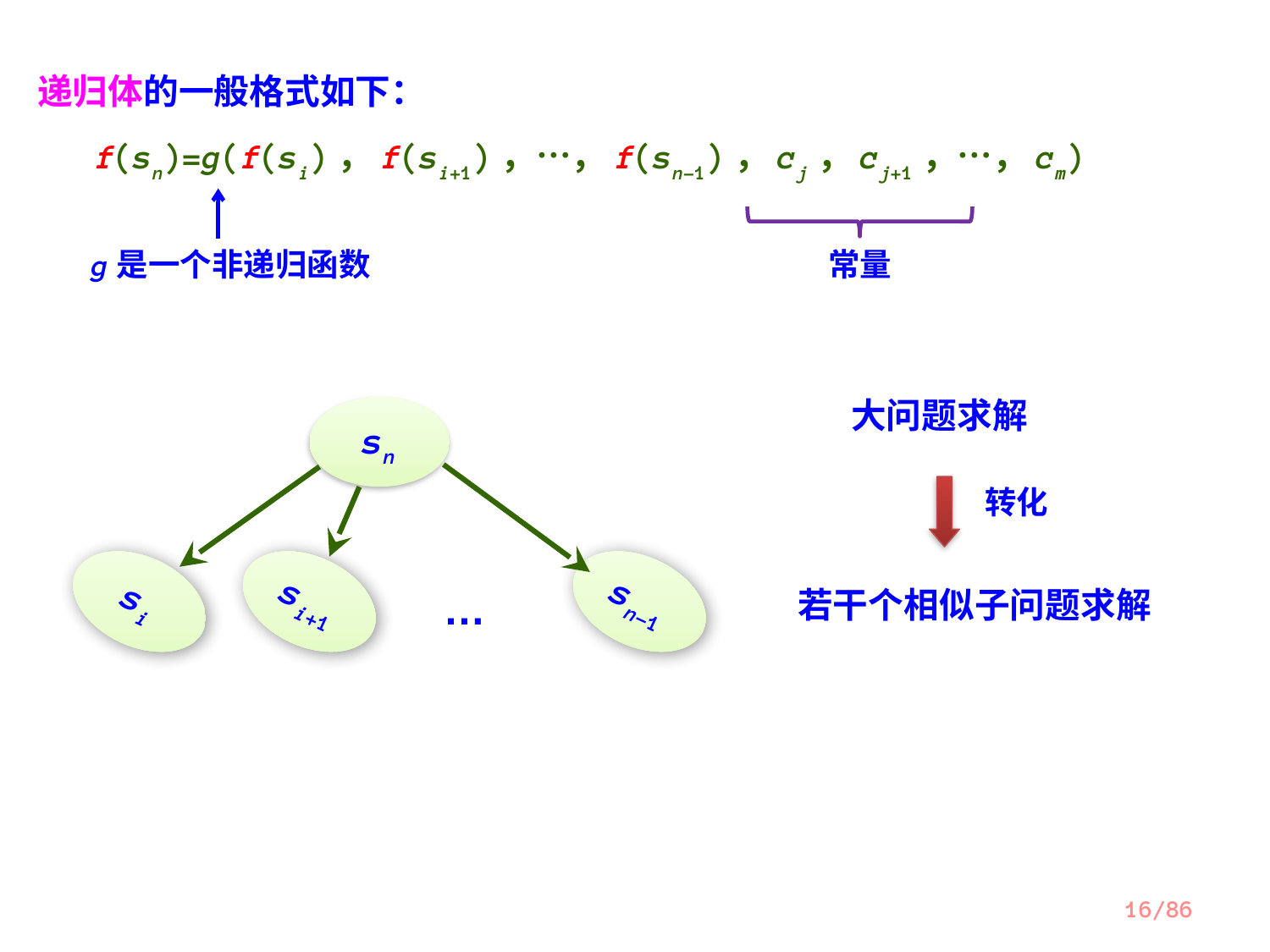

递归体的一般格式如下：
   f(sn)=g(f(si)，f(si+1)，…，f(sn-1)，cj，cj+1，…，cm)

常量
g是一个非递归函数
大问题求解
sn

转化

si
si+1
sn-1
…
若干个相似子问题求解
16/86